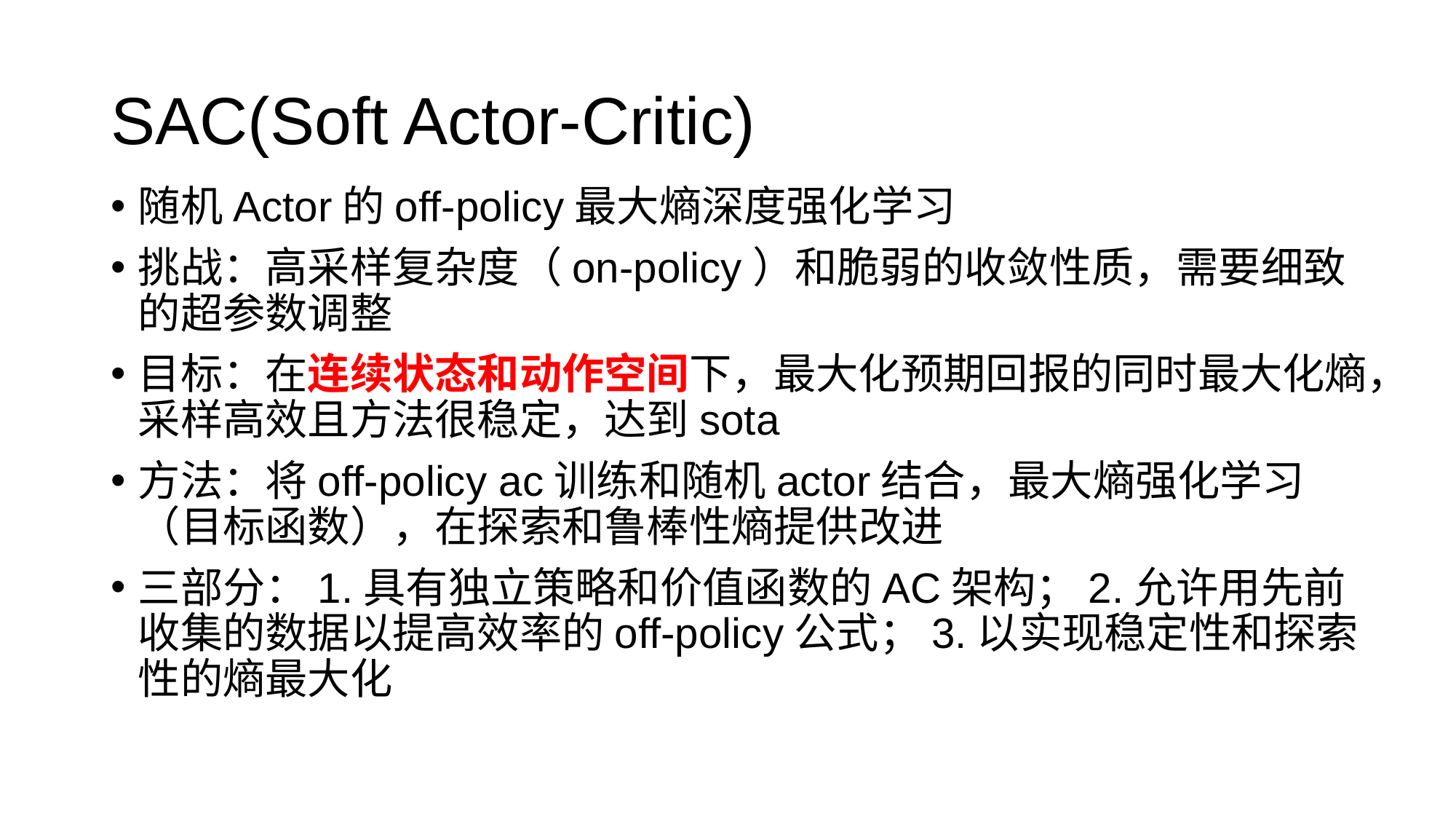

# SAC(Soft Actor-Critic)
随机Actor的off-policy最大熵深度强化学习
挑战：高采样复杂度（on-policy）和脆弱的收敛性质，需要细致的超参数调整
目标：在连续状态和动作空间下，最大化预期回报的同时最大化熵，采样高效且方法很稳定，达到sota
方法：将off-policy ac训练和随机actor结合，最大熵强化学习（目标函数），在探索和鲁棒性熵提供改进
三部分：1.具有独立策略和价值函数的AC架构；2.允许用先前收集的数据以提高效率的off-policy公式；3.以实现稳定性和探索性的熵最大化